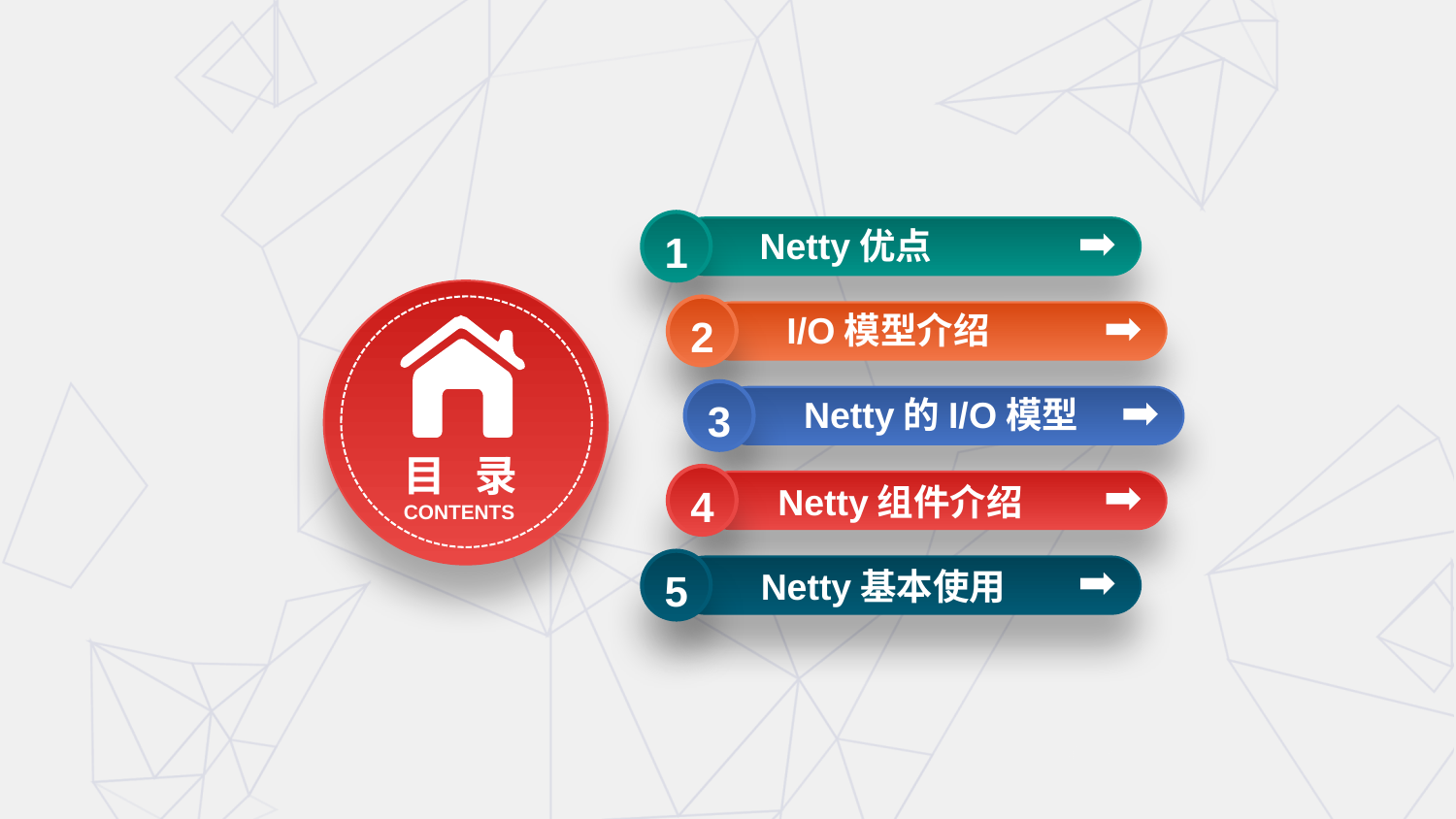

Netty优点

1

   I/O模型介绍

2

   Netty的I/O模型

3

目   录
CONTENTS

   Netty组件介绍
4

   Netty基本使用
5